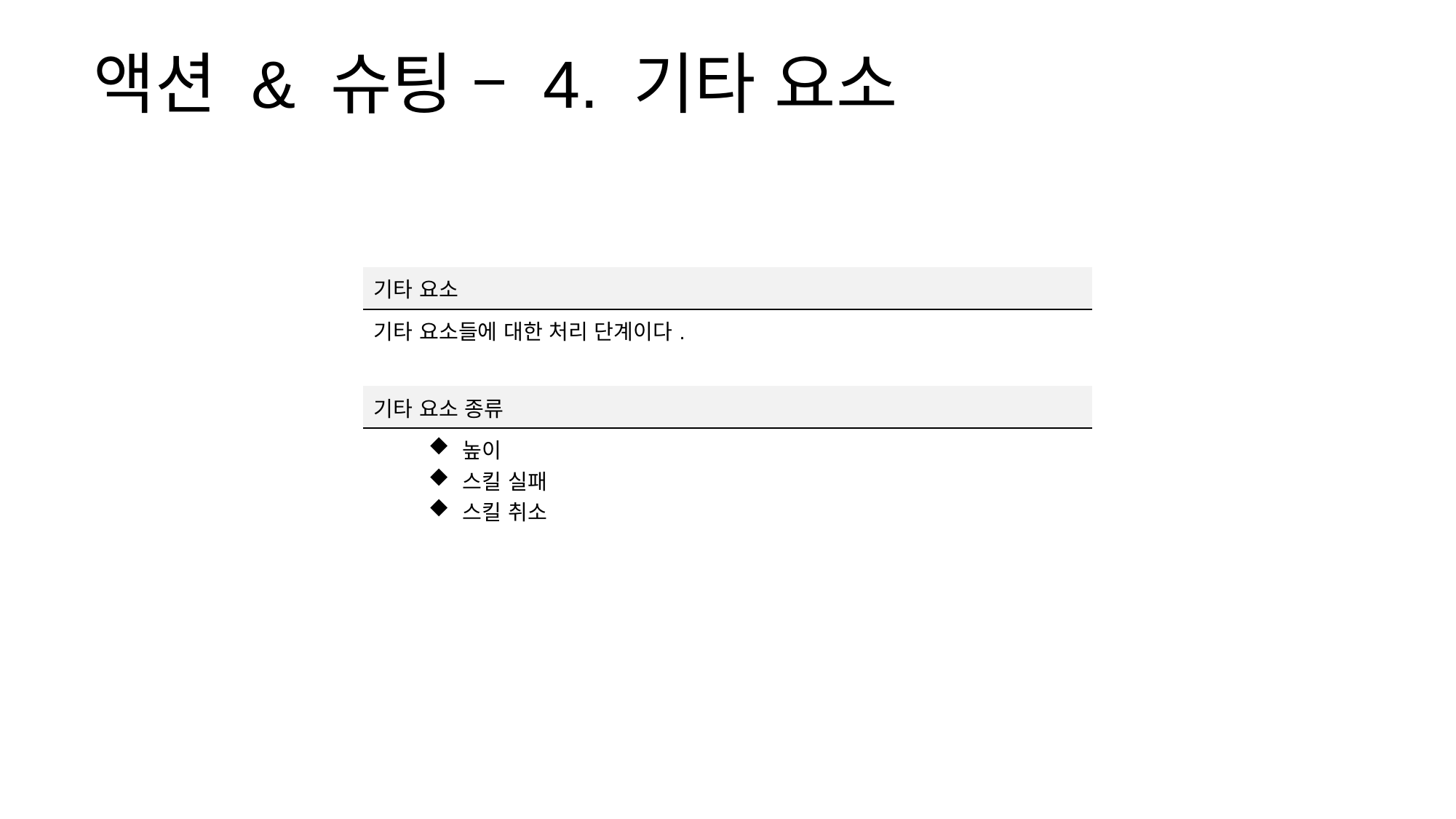

액션 & 슈팅 – 4. 기타 요소
| 기타 요소 |
| --- |
| 기타 요소들에 대한 처리 단계이다. |
|  |
| 기타 요소 종류 |
| 높이 스킬 실패 스킬 취소 |